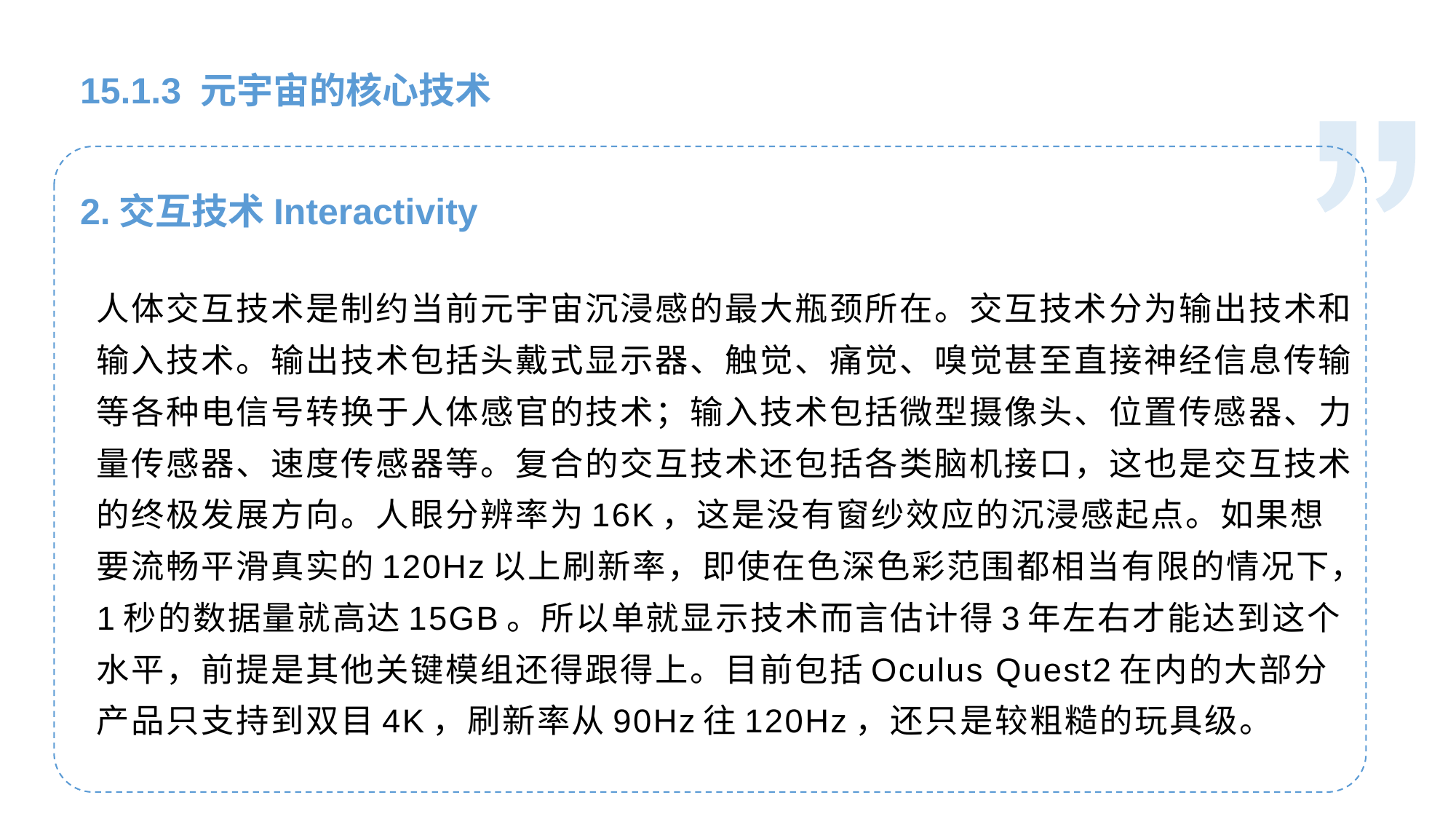

人工智能基础
15.1.3 元宇宙的核心技术

2.交互技术Interactivity
人体交互技术是制约当前元宇宙沉浸感的最大瓶颈所在。交互技术分为输出技术和输入技术。输出技术包括头戴式显示器、触觉、痛觉、嗅觉甚至直接神经信息传输等各种电信号转换于人体感官的技术；输入技术包括微型摄像头、位置传感器、力量传感器、速度传感器等。复合的交互技术还包括各类脑机接口，这也是交互技术的终极发展方向。人眼分辨率为16K，这是没有窗纱效应的沉浸感起点。如果想要流畅平滑真实的120Hz以上刷新率，即使在色深色彩范围都相当有限的情况下，1秒的数据量就高达15GB。所以单就显示技术而言估计得3年左右才能达到这个水平，前提是其他关键模组还得跟得上。目前包括Oculus Quest2在内的大部分产品只支持到双目4K，刷新率从90Hz往120Hz，还只是较粗糙的玩具级。